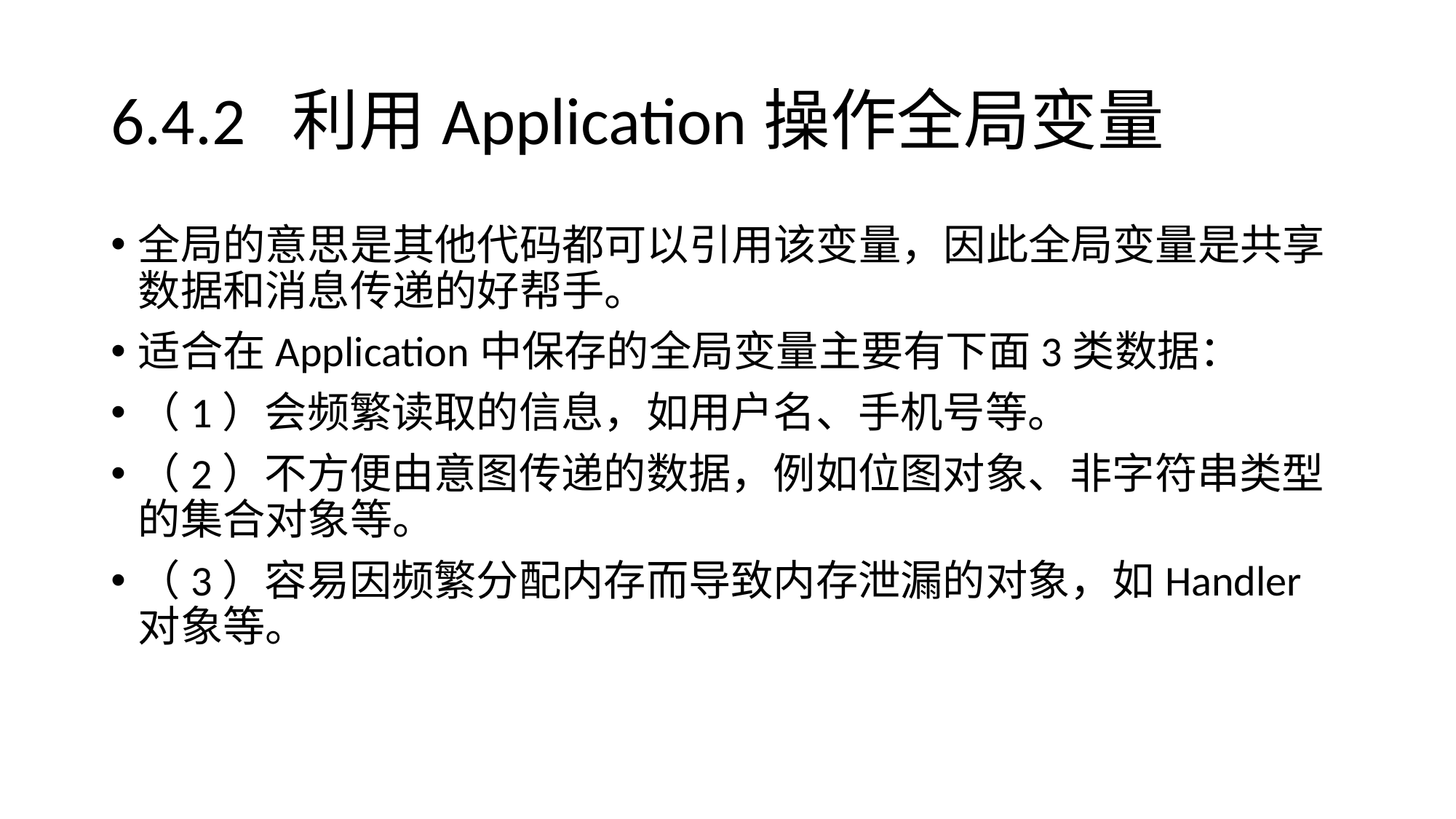

# 6.4.2  利用Application操作全局变量
全局的意思是其他代码都可以引用该变量，因此全局变量是共享数据和消息传递的好帮手。
适合在Application中保存的全局变量主要有下面3类数据：
（1）会频繁读取的信息，如用户名、手机号等。
（2）不方便由意图传递的数据，例如位图对象、非字符串类型的集合对象等。
（3）容易因频繁分配内存而导致内存泄漏的对象，如Handler对象等。